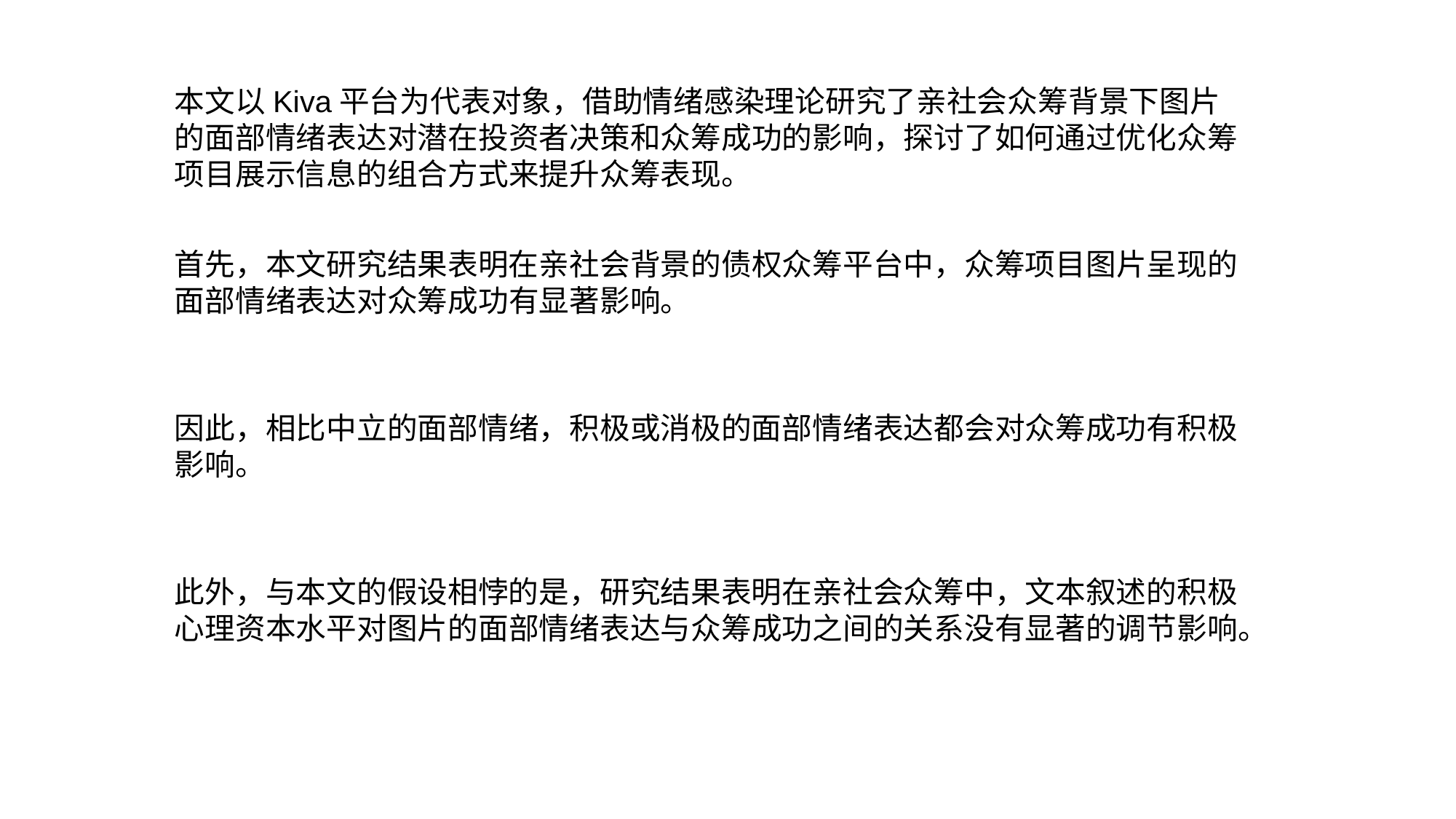

本文以Kiva平台为代表对象，借助情绪感染理论研究了亲社会众筹背景下图片的面部情绪表达对潜在投资者决策和众筹成功的影响，探讨了如何通过优化众筹项目展示信息的组合方式来提升众筹表现。

首先，本文研究结果表明在亲社会背景的债权众筹平台中，众筹项目图片呈现的面部情绪表达对众筹成功有显著影响。
因此，相比中立的面部情绪，积极或消极的面部情绪表达都会对众筹成功有积极影响。
此外，与本文的假设相悖的是，研究结果表明在亲社会众筹中，文本叙述的积极心理资本水平对图片的面部情绪表达与众筹成功之间的关系没有显著的调节影响。